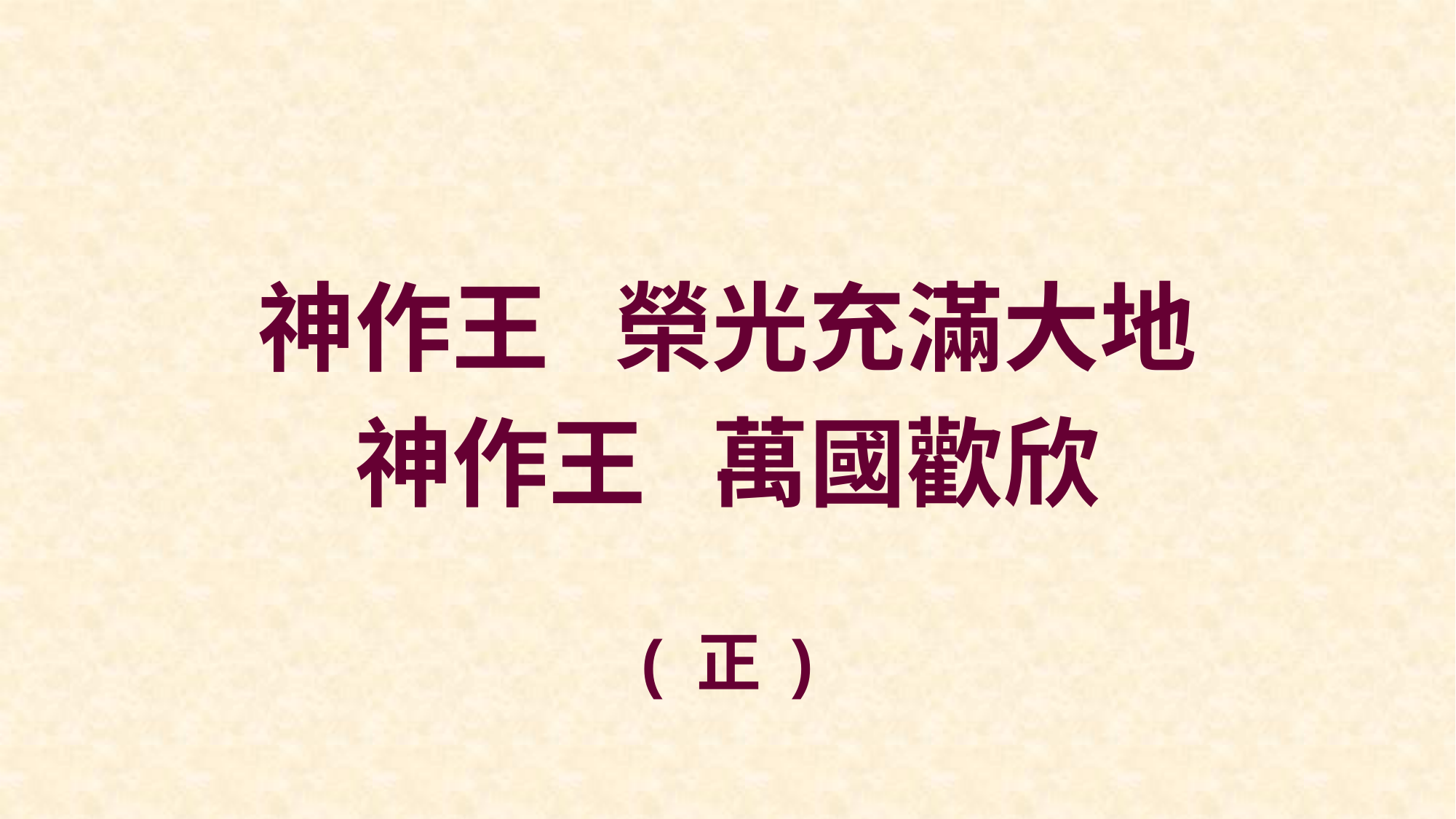

神作王   榮光充滿大地
神作王   萬國歡欣
( 正 )